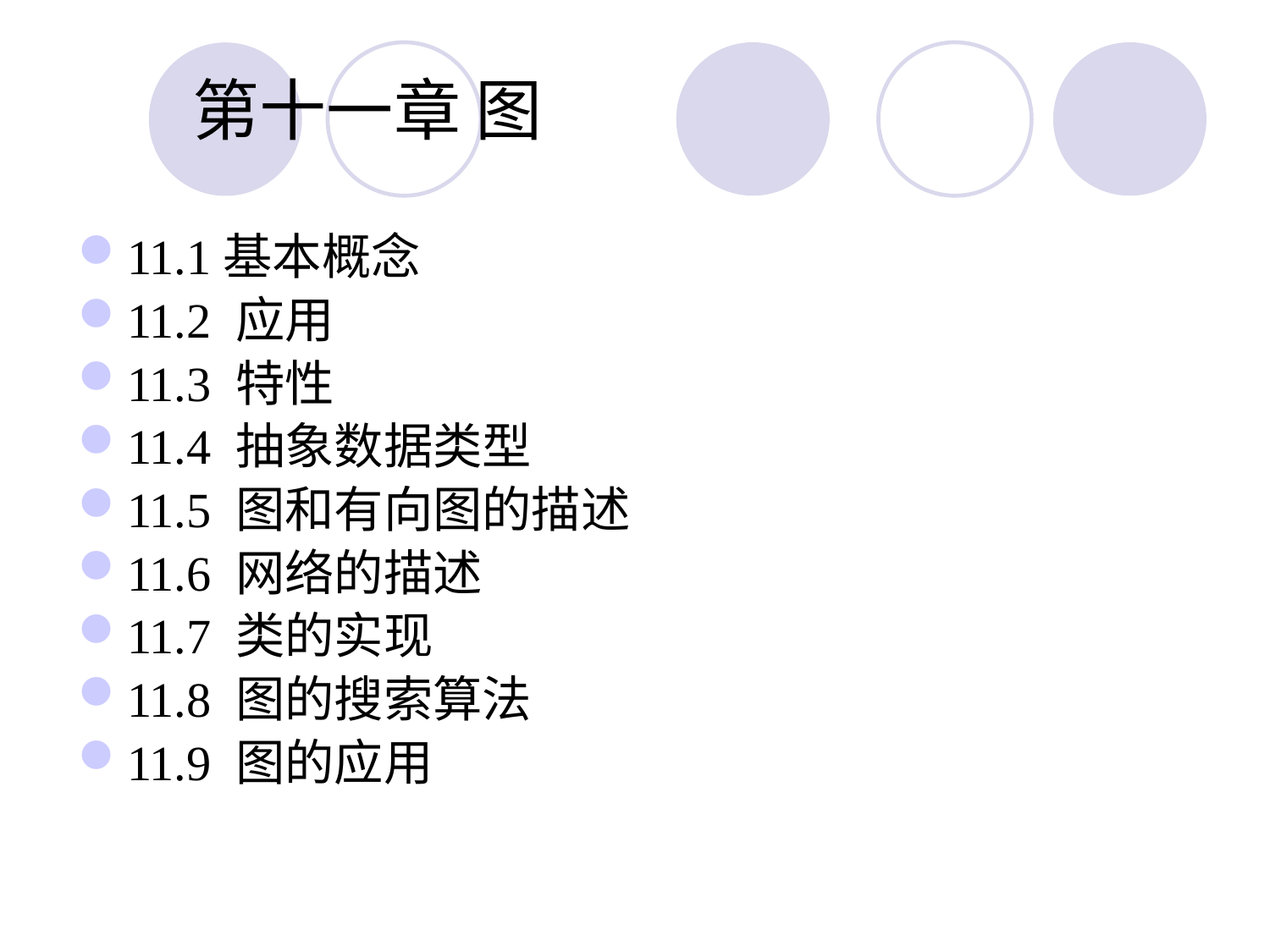

第十一章 图
1

11.1基本概念
11.2 应用
11.3 特性
11.4 抽象数据类型
11.5 图和有向图的描述
11.6 网络的描述
11.7 类的实现
11.8 图的搜索算法
11.9 图的应用